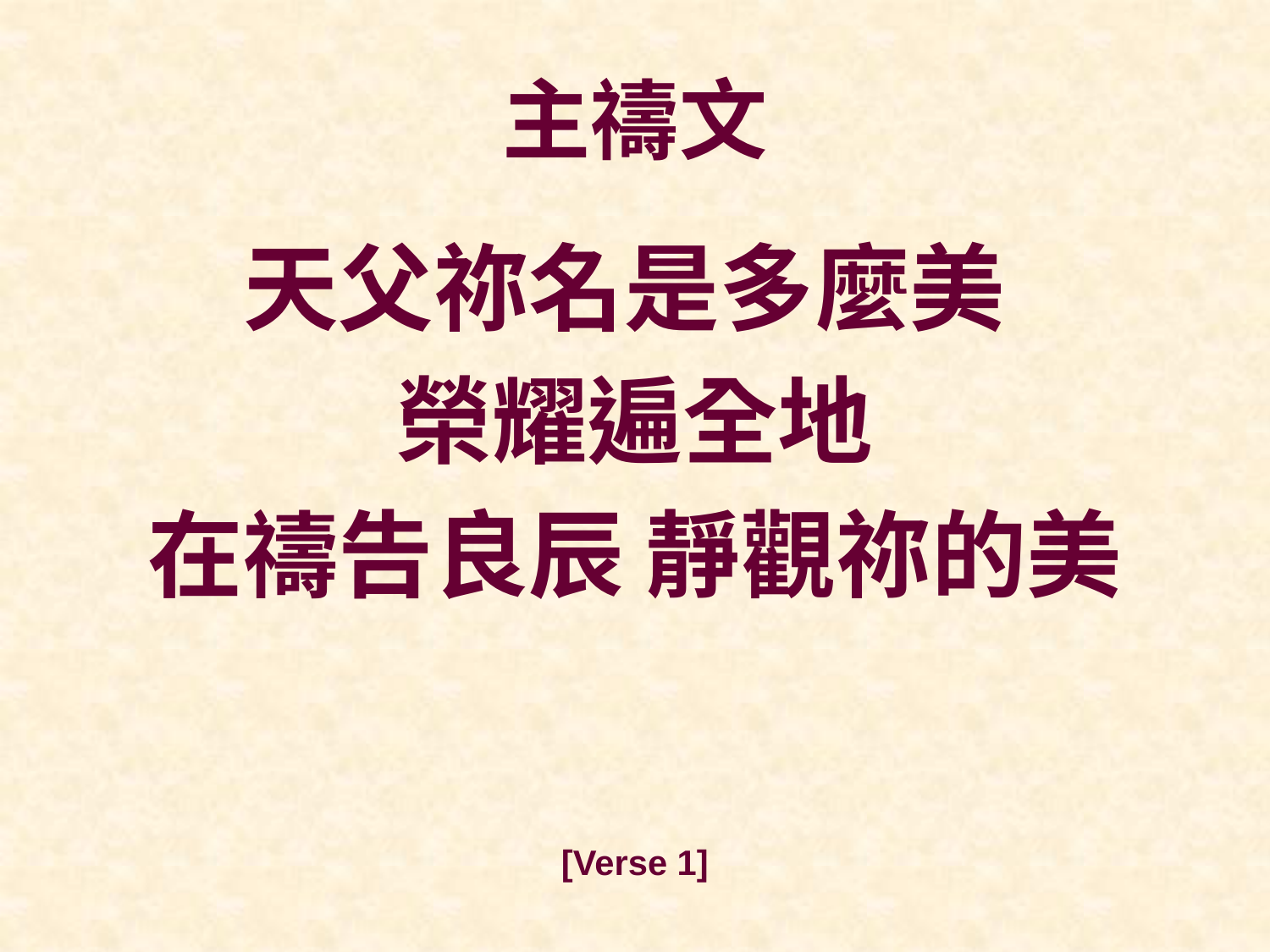

# 主禱文
天父祢名是多麼美
榮耀遍全地
在禱告良辰 靜觀祢的美

[Verse 1]